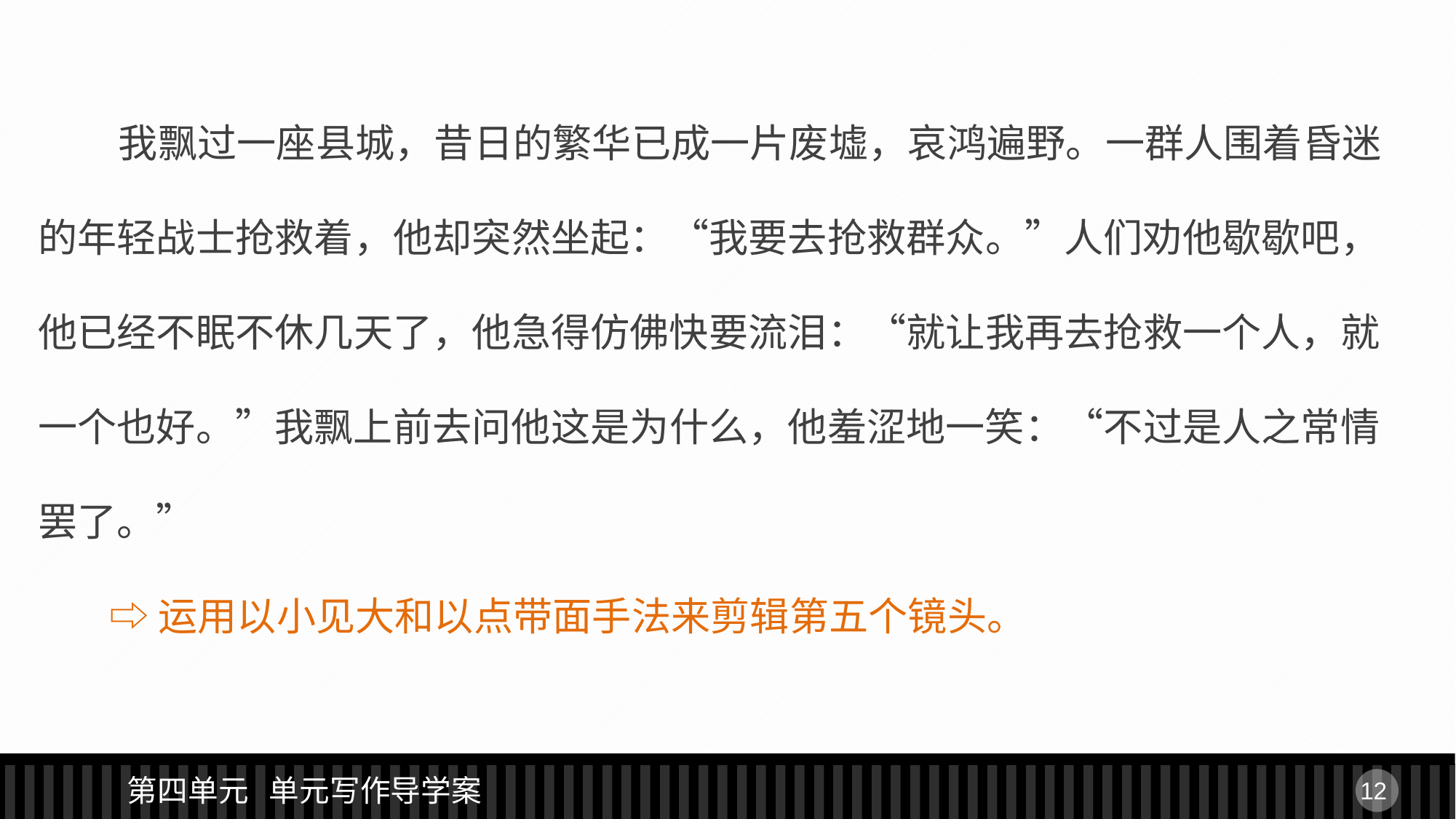

我飘过一座县城，昔日的繁华已成一片废墟，哀鸿遍野。一群人围着昏迷的年轻战士抢救着，他却突然坐起：“我要去抢救群众。”人们劝他歇歇吧，他已经不眠不休几天了，他急得仿佛快要流泪：“就让我再去抢救一个人，就一个也好。”我飘上前去问他这是为什么，他羞涩地一笑：“不过是人之常情罢了。”
        ⇨运用以小见大和以点带面手法来剪辑第五个镜头。